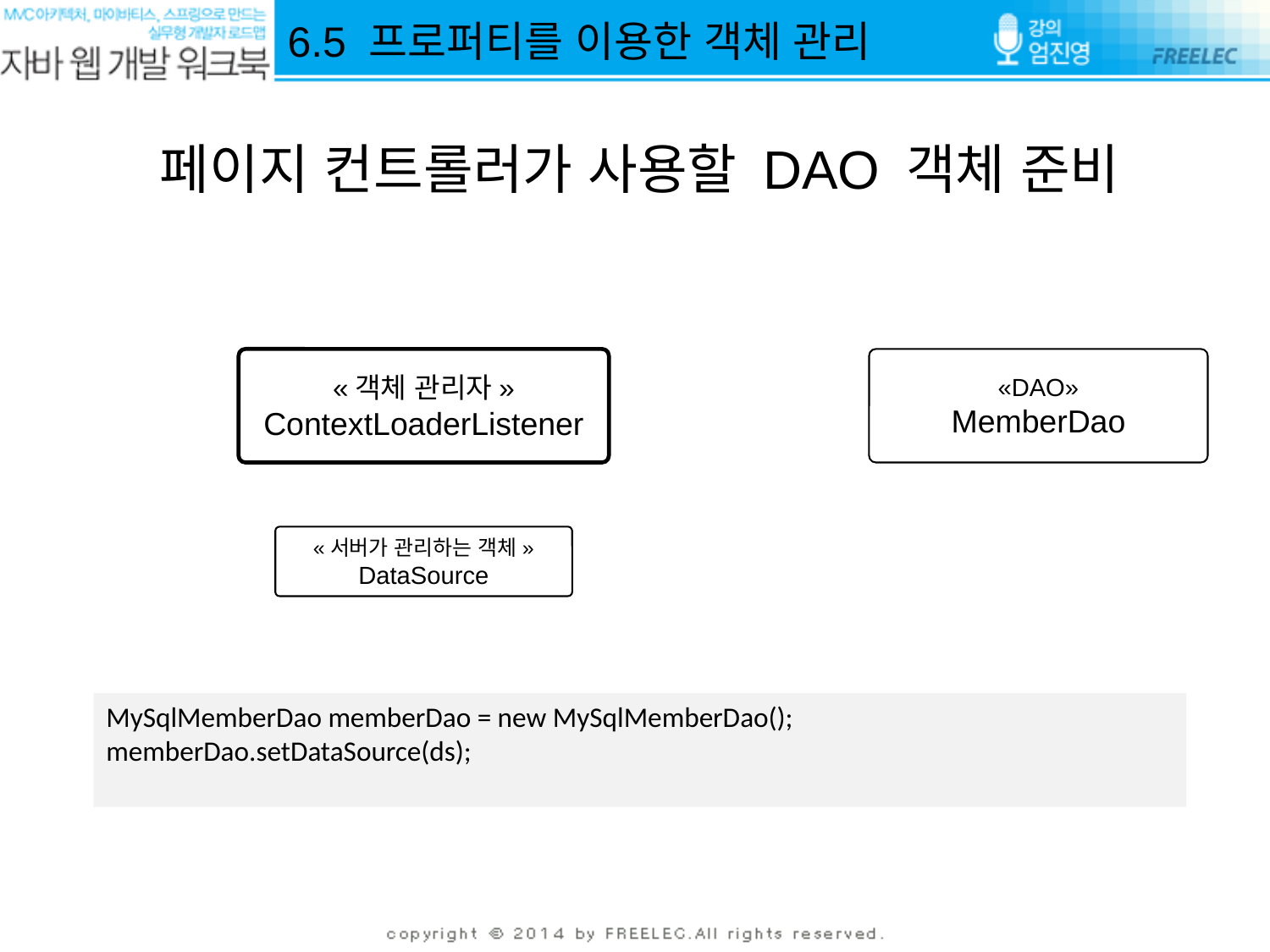

6.5 프로퍼티를 이용한 객체 관리
페이지 컨트롤러가 사용할 DAO 객체 준비
«객체 관리자»
ContextLoaderListener
«DAO»
MemberDao
«서버가 관리하는 객체»
DataSource
MySqlMemberDao memberDao = new MySqlMemberDao();
memberDao.setDataSource(ds);